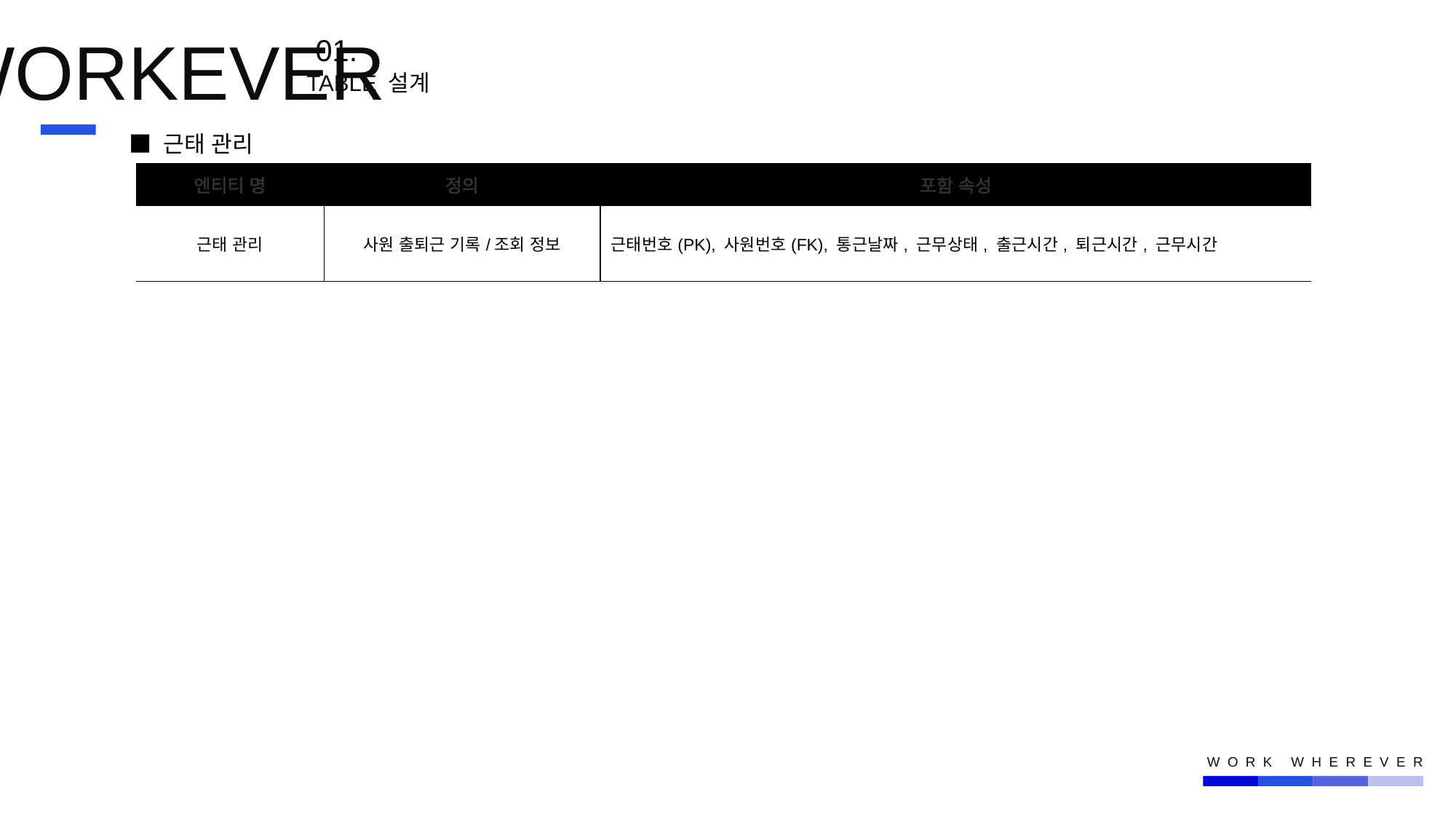

WORKEVER
01.
TABLE 설계

■ 근태 관리
| 엔티티 명 | 정의 | 포함 속성 |
| --- | --- | --- |
| 근태 관리 | 사원 출퇴근 기록/조회 정보 | 근태번호(PK), 사원번호(FK), 통근날짜, 근무상태, 출근시간, 퇴근시간, 근무시간 |
WORK WHEREVER